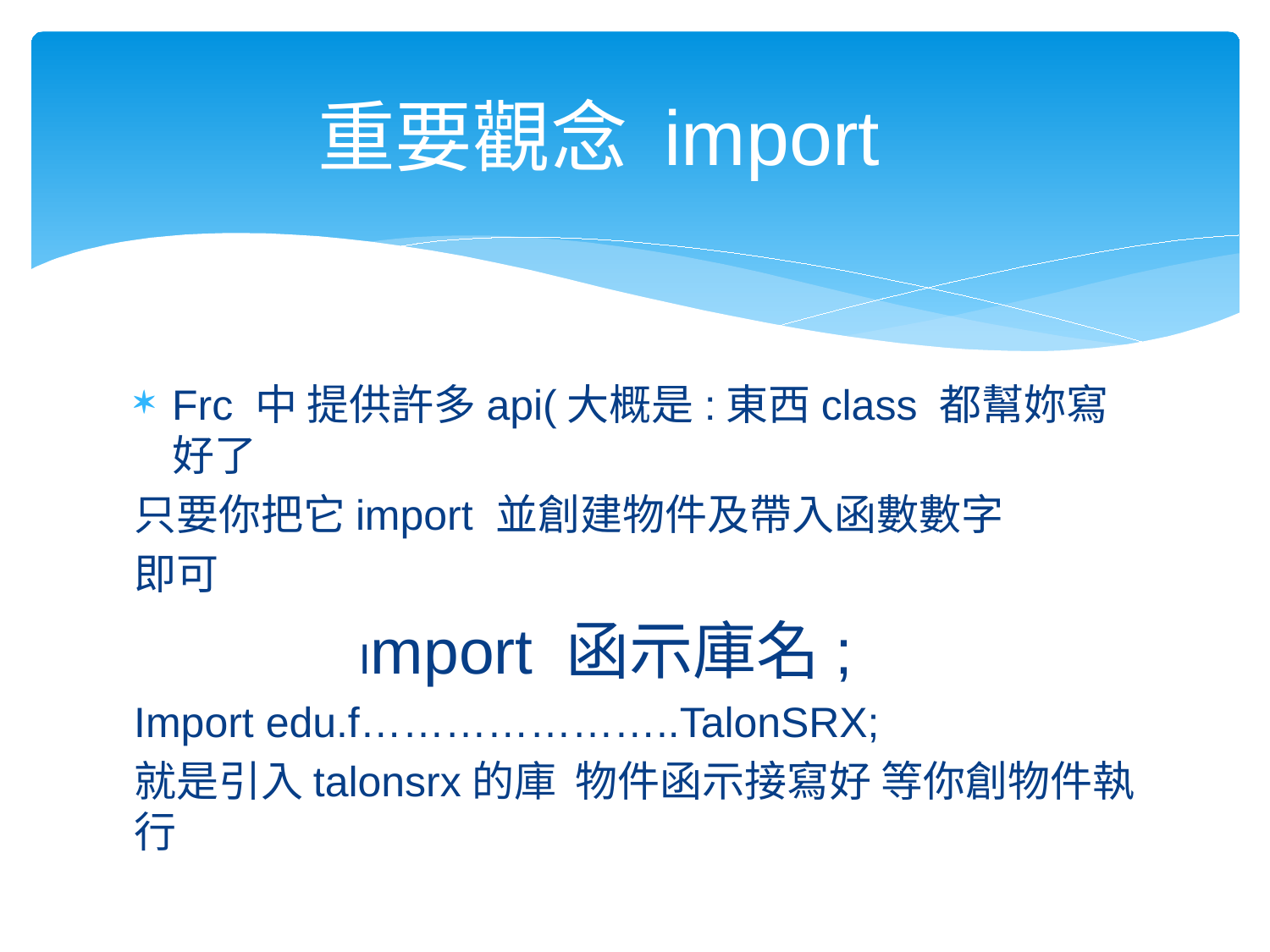

# 重要觀念 import
Frc 中 提供許多api(大概是:東西class 都幫妳寫好了
只要你把它import 並創建物件及帶入函數數字
即可
                   Import 函示庫名;
Import edu.f…………………..TalonSRX;
就是引入talonsrx的庫  物件函示接寫好 等你創物件執行